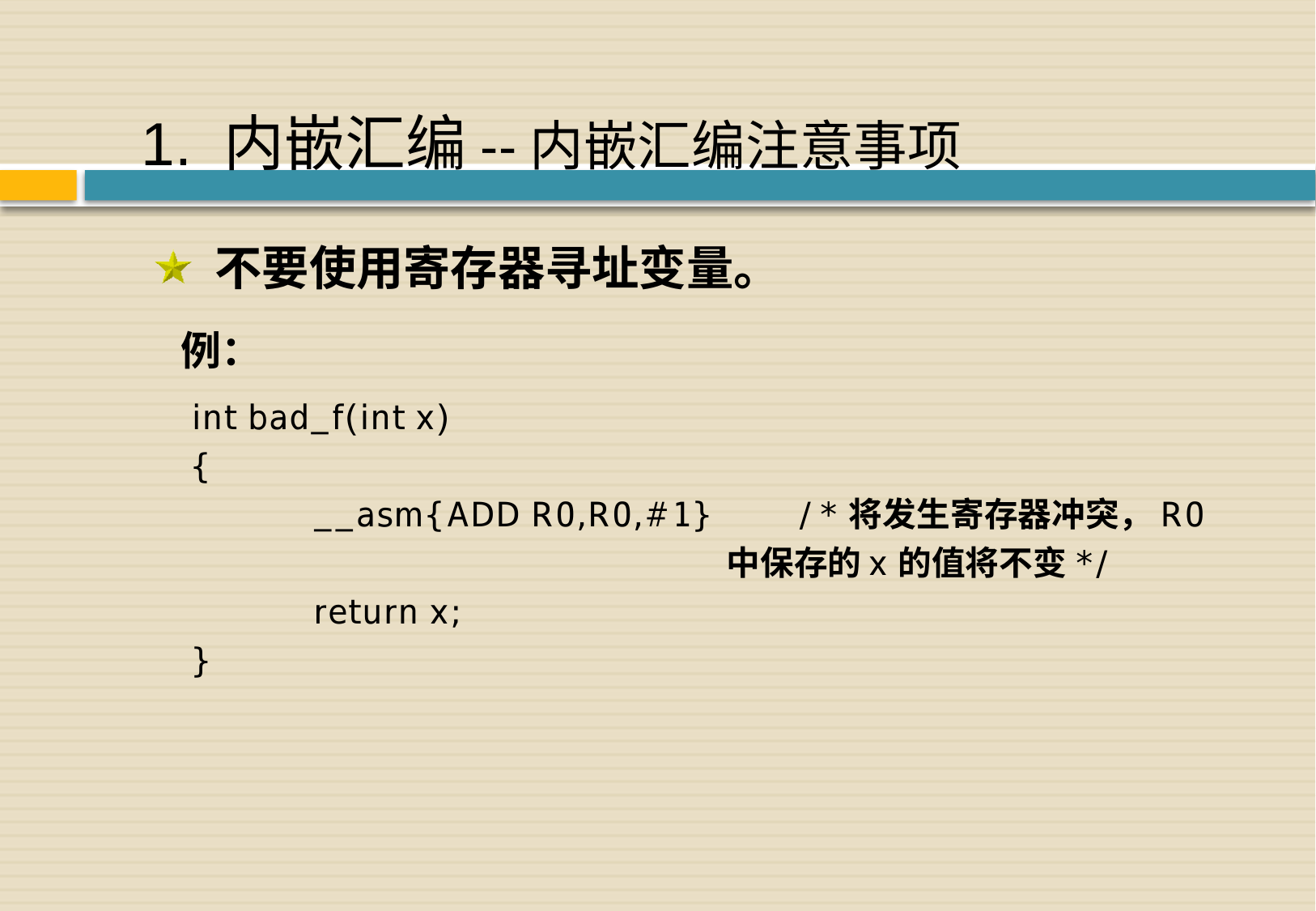

# 1. 内嵌汇编--内嵌汇编注意事项
 不要使用寄存器寻址变量。
 例：
int bad_f(int x)
{
	__asm{ADD R0,R0,#1}	/*将发生寄存器冲突，R0					    中保存的x的值将不变*/
	return x;
}